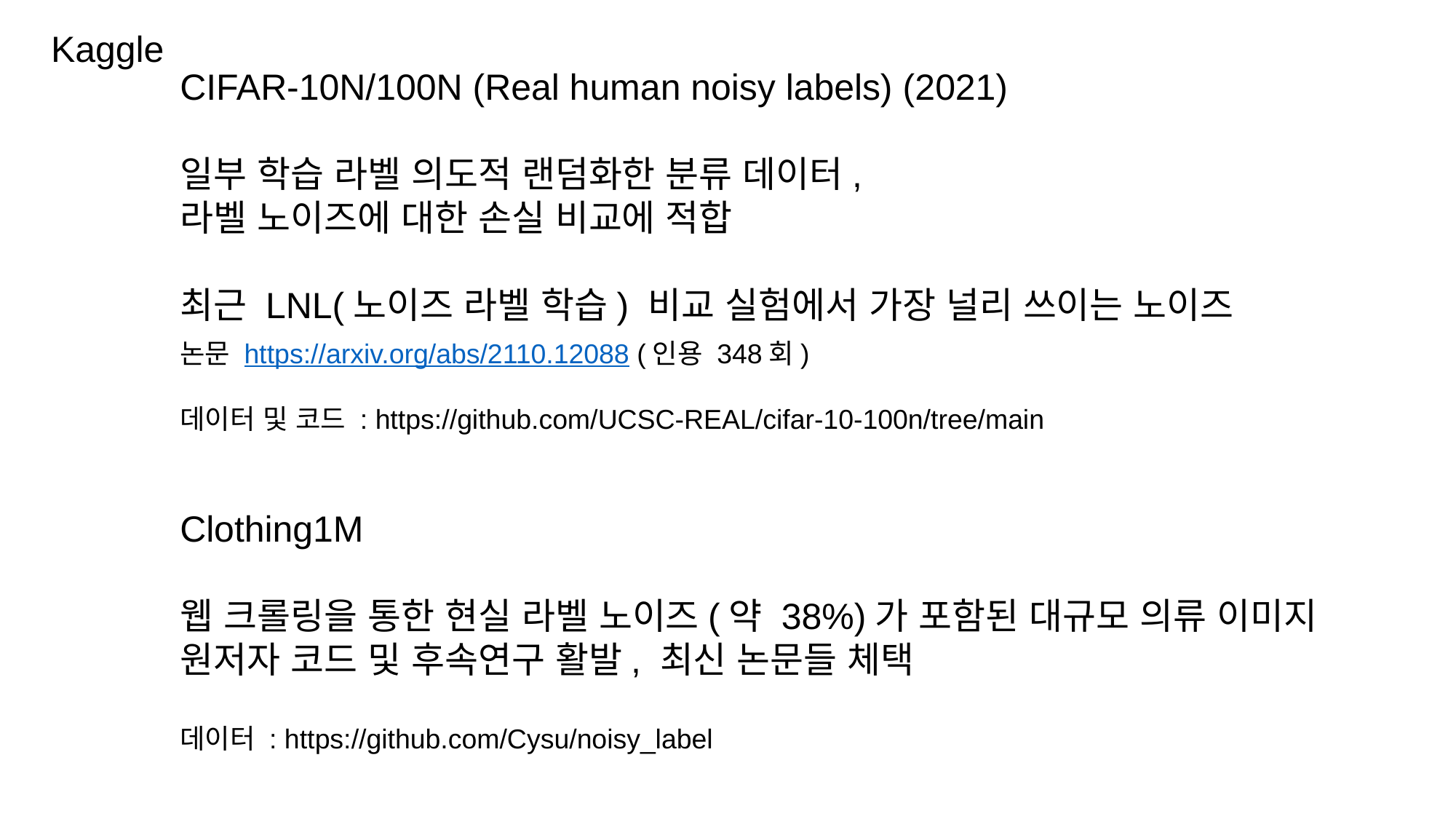

Kaggle
CIFAR-10N/100N (Real human noisy labels) (2021)

일부 학습 라벨 의도적 랜덤화한 분류 데이터,
라벨 노이즈에 대한 손실 비교에 적합

최근 LNL(노이즈 라벨 학습) 비교 실험에서 가장 널리 쓰이는 노이즈
논문 https://arxiv.org/abs/2110.12088 (인용 348회)

데이터 및 코드 : https://github.com/UCSC-REAL/cifar-10-100n/tree/main
Clothing1M

웹 크롤링을 통한 현실 라벨 노이즈(약 38%)가 포함된 대규모 의류 이미지
원저자 코드 및 후속연구 활발, 최신 논문들 체택
데이터 : https://github.com/Cysu/noisy_label